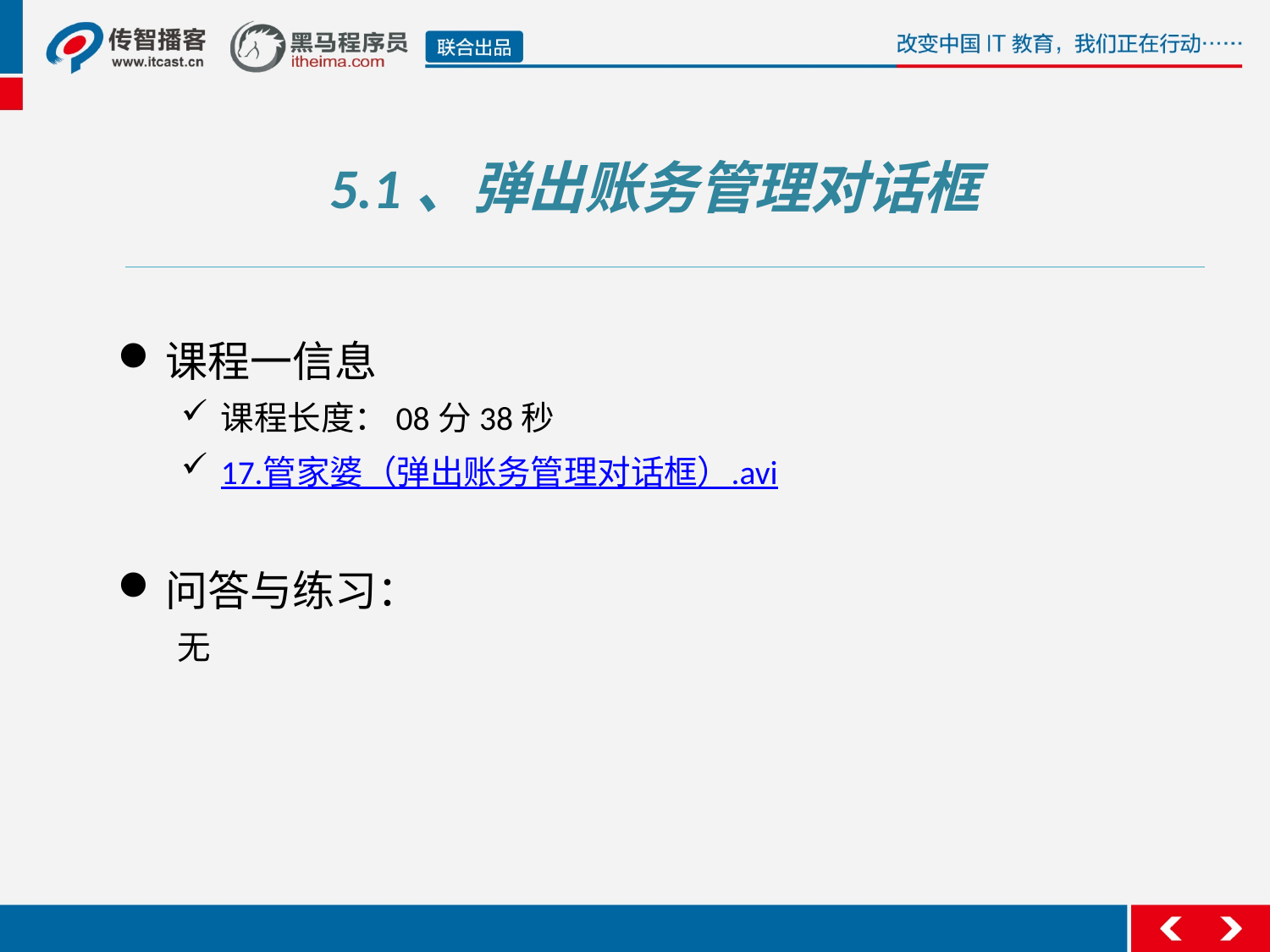

5.1、弹出账务管理对话框

课程一信息
课程长度：08分38秒
17.管家婆（弹出账务管理对话框）.avi

问答与练习：
       无